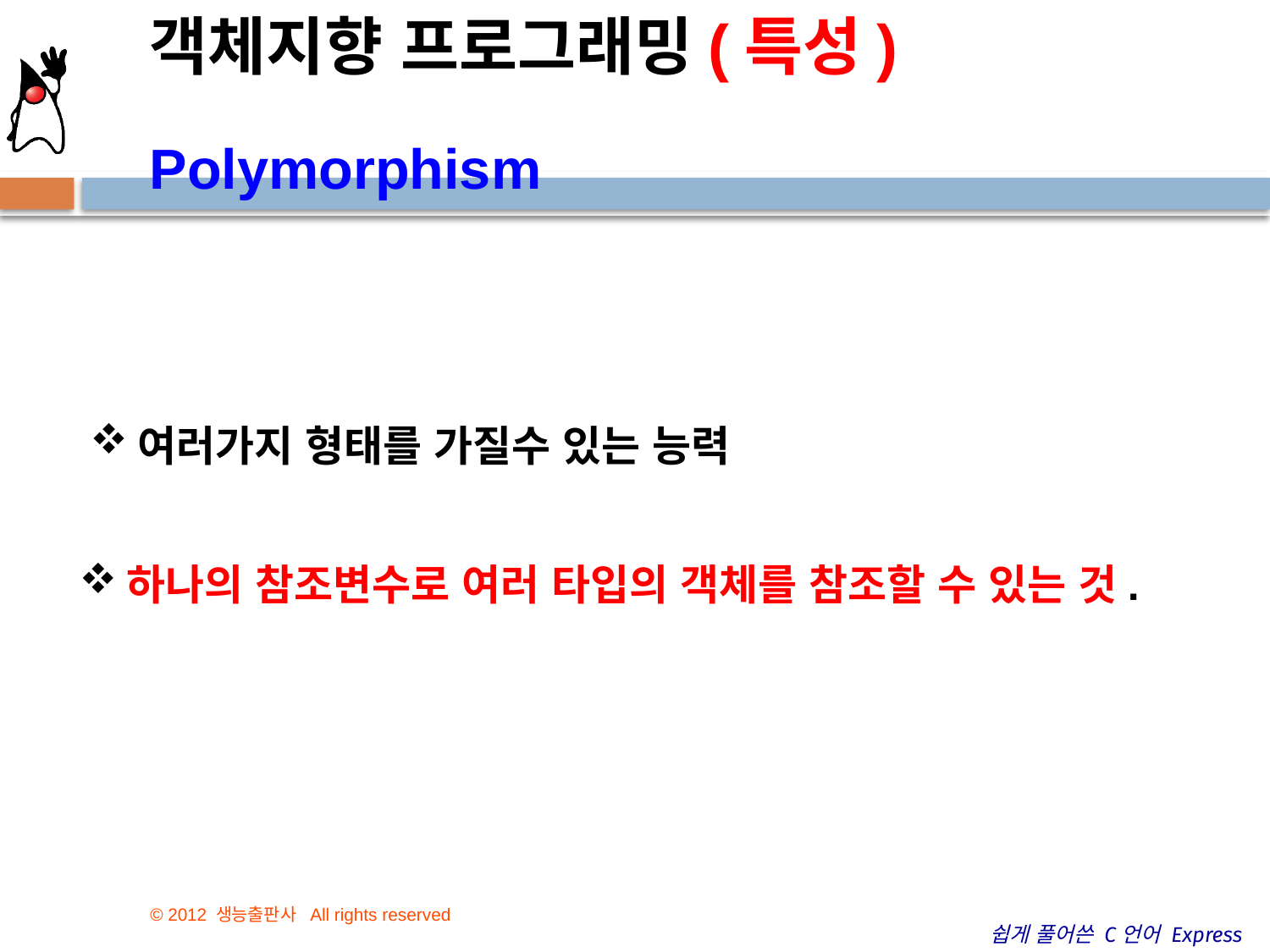

객체지향 프로그래밍(특성)

Polymorphism
여러가지 형태를 가질수 있는 능력
하나의 참조변수로 여러 타입의 객체를 참조할 수 있는 것.